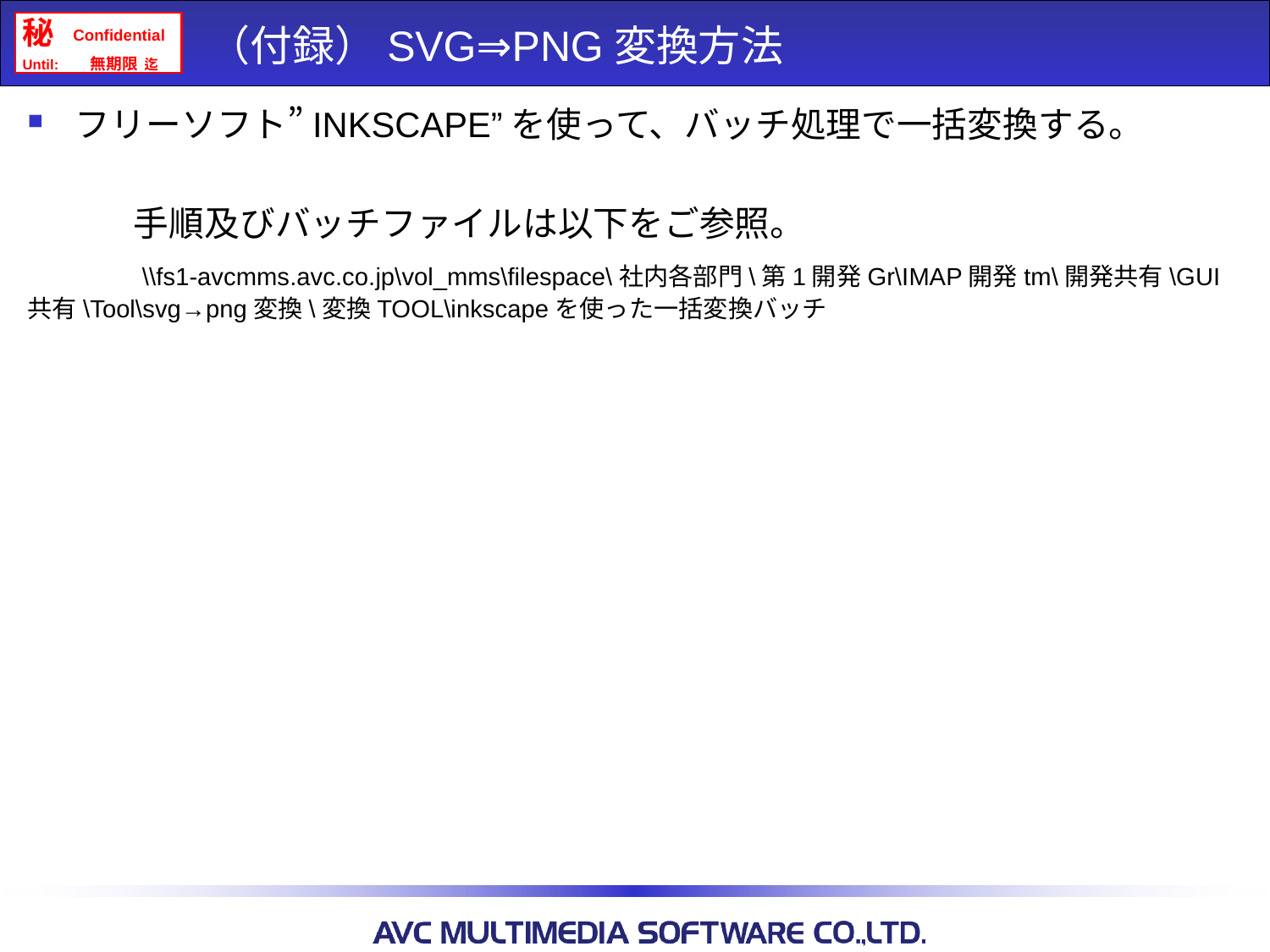

# （付録）SVG⇒PNG変換方法
フリーソフト”INKSCAPE”を使って、バッチ処理で一括変換する。

　　　手順及びバッチファイルは以下をご参照。
　　　\\fs1-avcmms.avc.co.jp\vol_mms\filespace\社内各部門\第1開発Gr\IMAP開発tm\開発共有\GUI共有\Tool\svg→png変換\変換TOOL\inkscapeを使った一括変換バッチ